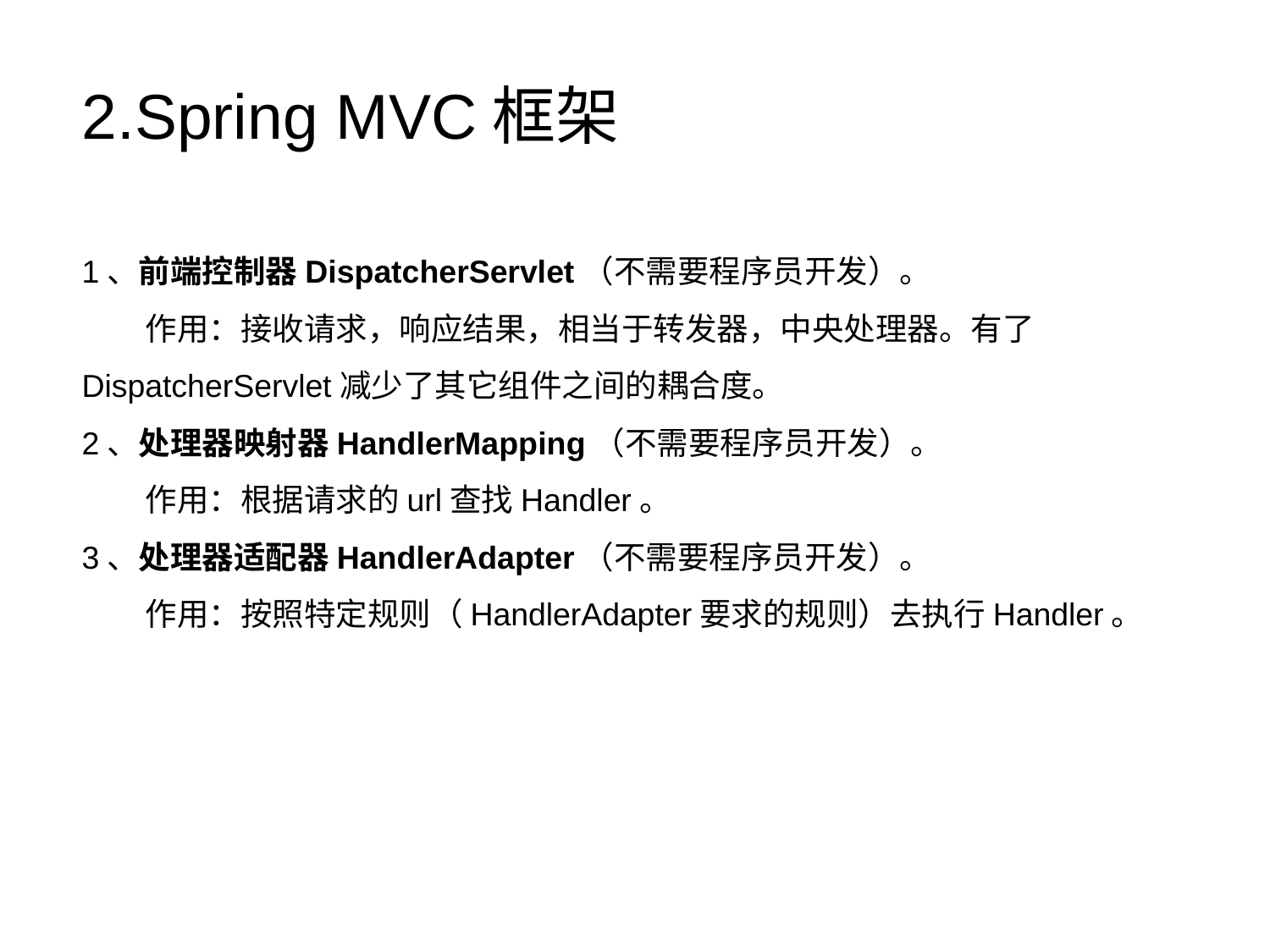

2.Spring MVC框架
1、前端控制器DispatcherServlet（不需要程序员开发）。
　　作用：接收请求，响应结果，相当于转发器，中央处理器。有了DispatcherServlet减少了其它组件之间的耦合度。
2、处理器映射器HandlerMapping（不需要程序员开发）。
　　作用：根据请求的url查找Handler。
3、处理器适配器HandlerAdapter（不需要程序员开发）。
　　作用：按照特定规则（HandlerAdapter要求的规则）去执行Handler。
点击添加文本
点击添加文本
点击添加文本
点击添加文本